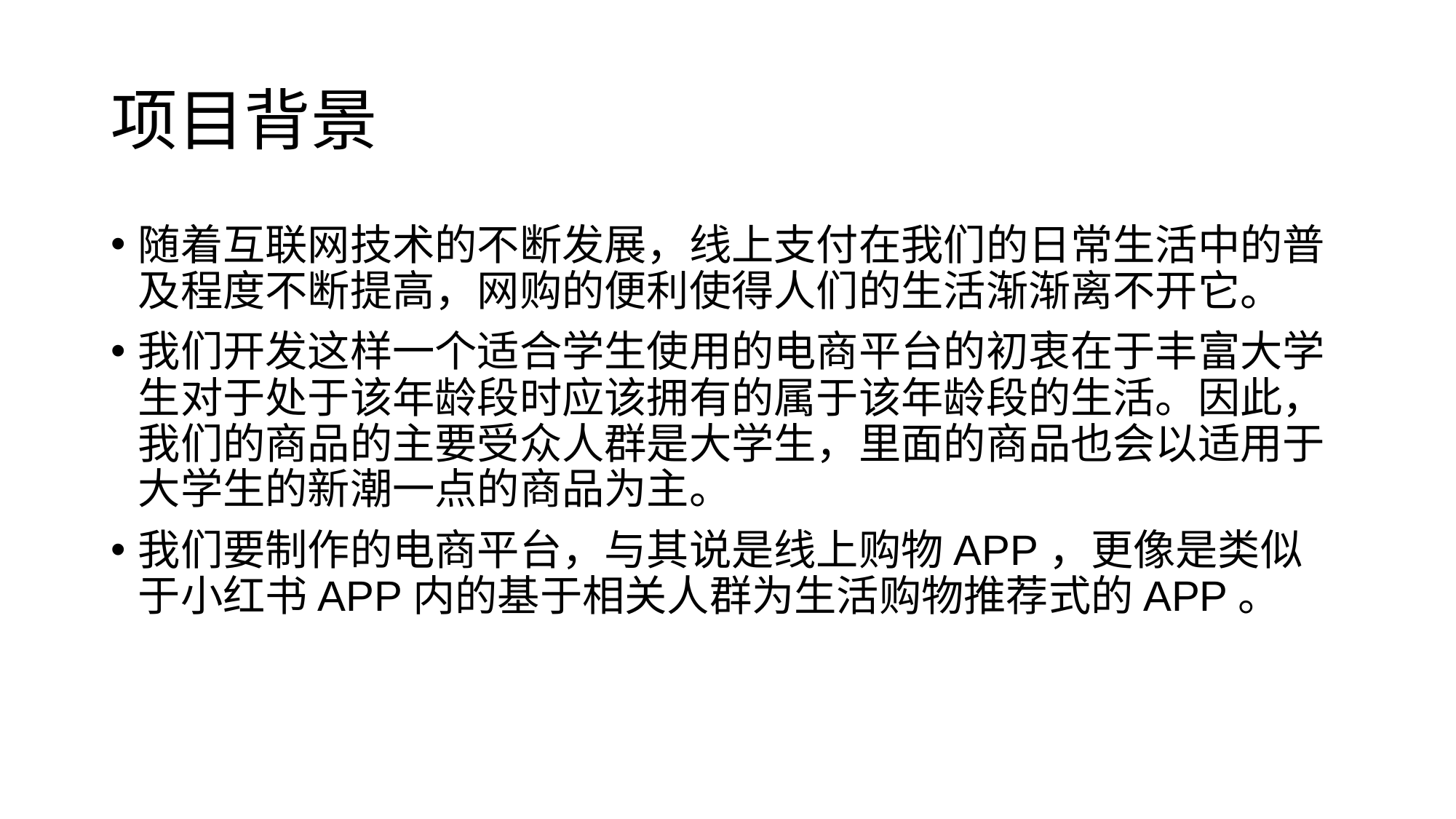

# 项目背景
随着互联网技术的不断发展，线上支付在我们的日常生活中的普及程度不断提高，网购的便利使得人们的生活渐渐离不开它。
我们开发这样一个适合学生使用的电商平台的初衷在于丰富大学生对于处于该年龄段时应该拥有的属于该年龄段的生活。因此，我们的商品的主要受众人群是大学生，里面的商品也会以适用于大学生的新潮一点的商品为主。
我们要制作的电商平台，与其说是线上购物APP，更像是类似于小红书APP内的基于相关人群为生活购物推荐式的APP。